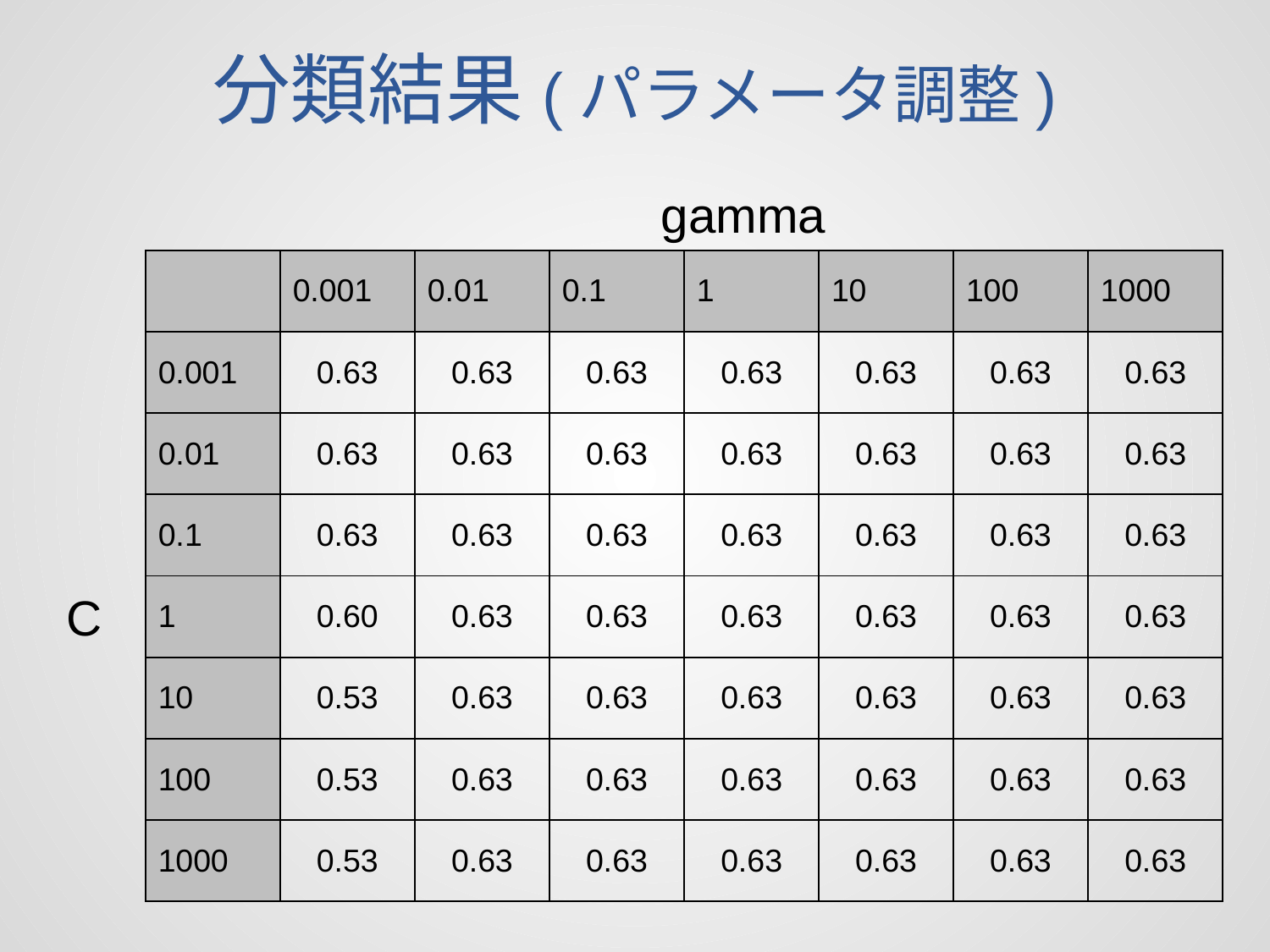

# 分類結果(パラメータ調整)
gamma
|  | 0.001 | 0.01 | 0.1 | 1 | 10 | 100 | 1000 |
| --- | --- | --- | --- | --- | --- | --- | --- |
| 0.001 | 0.63 | 0.63 | 0.63 | 0.63 | 0.63 | 0.63 | 0.63 |
| 0.01 | 0.63 | 0.63 | 0.63 | 0.63 | 0.63 | 0.63 | 0.63 |
| 0.1 | 0.63 | 0.63 | 0.63 | 0.63 | 0.63 | 0.63 | 0.63 |
| 1 | 0.60 | 0.63 | 0.63 | 0.63 | 0.63 | 0.63 | 0.63 |
| 10 | 0.53 | 0.63 | 0.63 | 0.63 | 0.63 | 0.63 | 0.63 |
| 100 | 0.53 | 0.63 | 0.63 | 0.63 | 0.63 | 0.63 | 0.63 |
| 1000 | 0.53 | 0.63 | 0.63 | 0.63 | 0.63 | 0.63 | 0.63 |
C